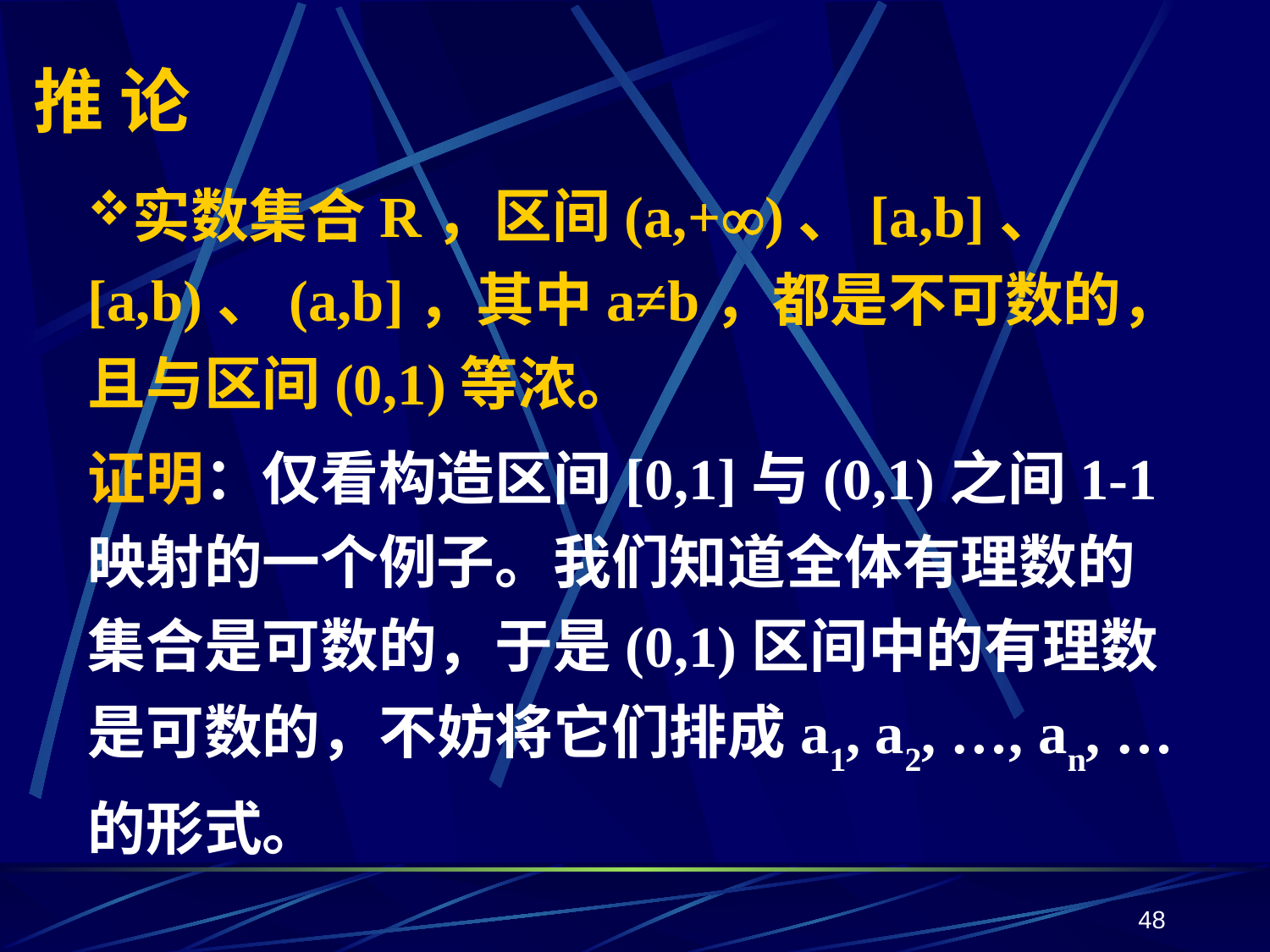

# 推 论
实数集合R，区间(a,+∞)、[a,b]、[a,b)、(a,b]，其中a≠b，都是不可数的，且与区间(0,1)等浓。
证明：仅看构造区间[0,1]与(0,1)之间1-1映射的一个例子。我们知道全体有理数的集合是可数的，于是(0,1)区间中的有理数是可数的，不妨将它们排成a1, a2, …, an, …的形式。

48